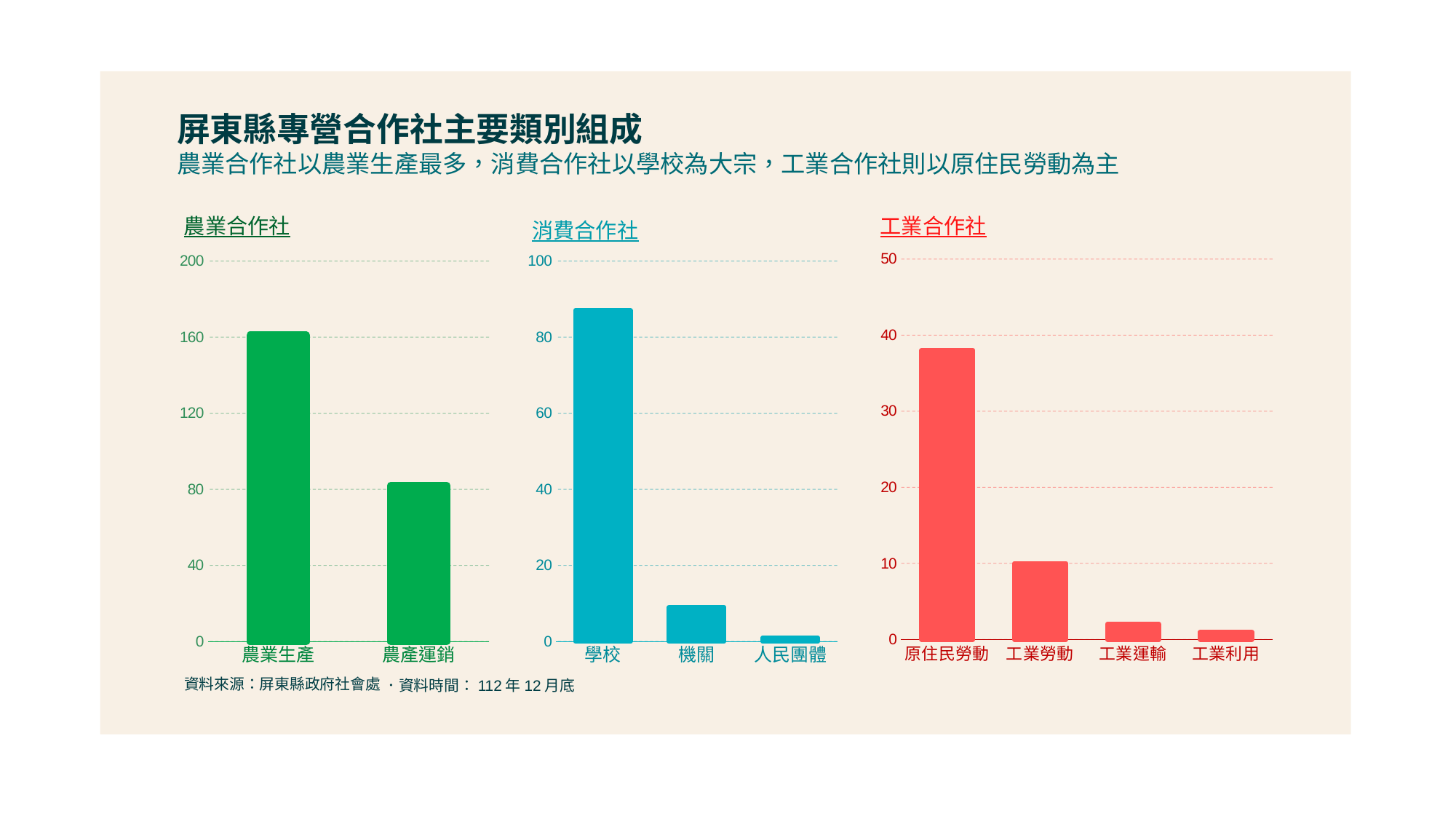

屏東縣專營合作社主要類別組成
農業合作社以農業生產最多，消費合作社以學校為大宗，工業合作社則以原住民勞動為主
工業合作社
農業合作社
消費合作社

### Chart

| Category |  |
|---|---|
| 原住民勞動 | 38.0 |
| 工業勞動 | 10.0 |
| 工業運輸 | 2.0 |
| 工業利用 | 1.0 |

### Chart

| Category |  |
|---|---|
| 農業生產 | 161.0 |
| 農產運銷 | 82.0 |

### Chart

| Category |  |
|---|---|
| 學校 | 87.0 |
| 機關 | 9.0 |
| 人民團體 | 1.0 |
資料來源：屏東縣政府社會處
．資料時間：112年12月底